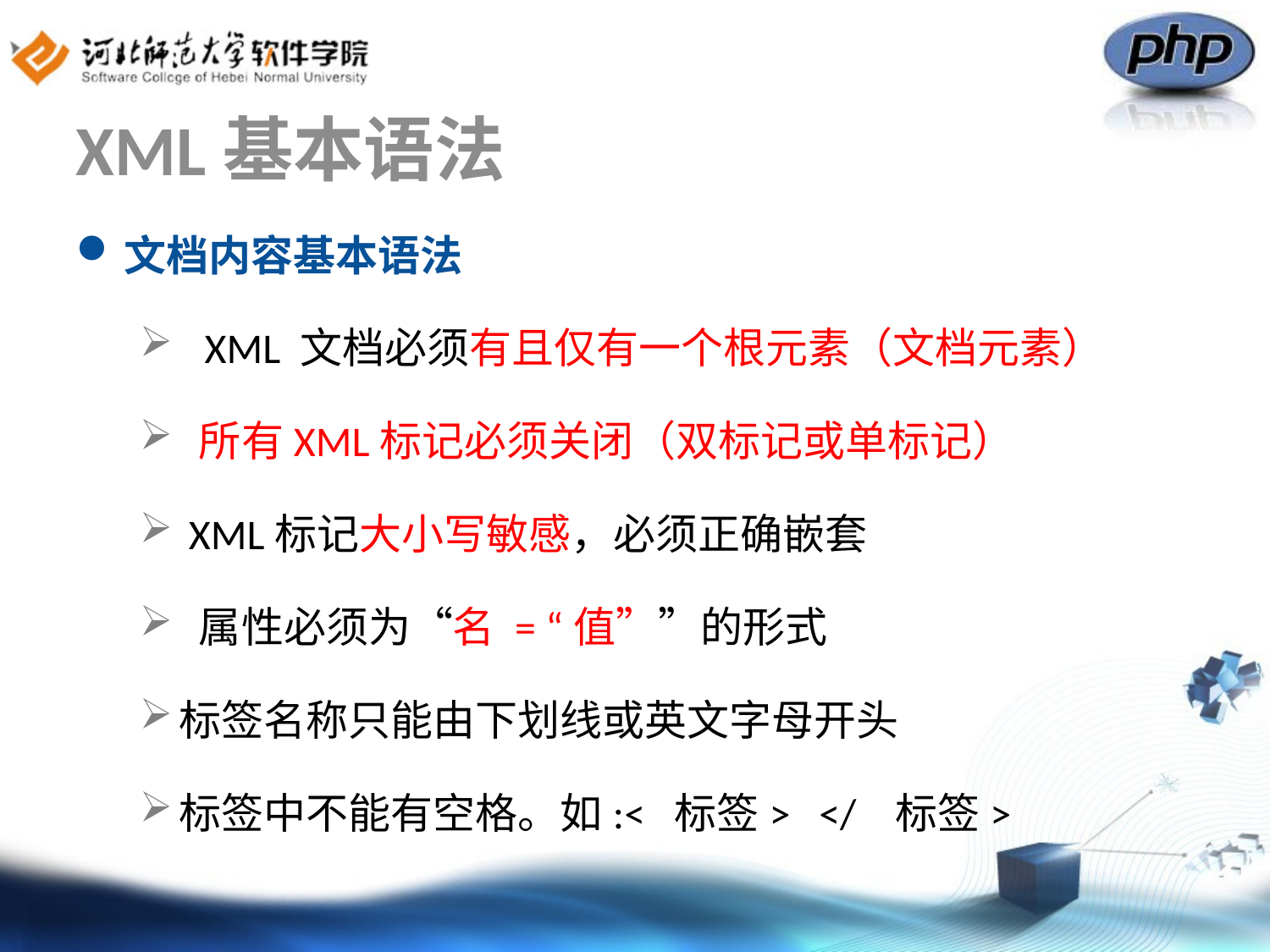

# XML基本语法
文档内容基本语法
 XML 文档必须有且仅有一个根元素（文档元素）
 所有XML标记必须关闭（双标记或单标记）
 XML标记大小写敏感，必须正确嵌套
 属性必须为“名 = “值””的形式
标签名称只能由下划线或英文字母开头
标签中不能有空格。如:<  标签>   </   标签>